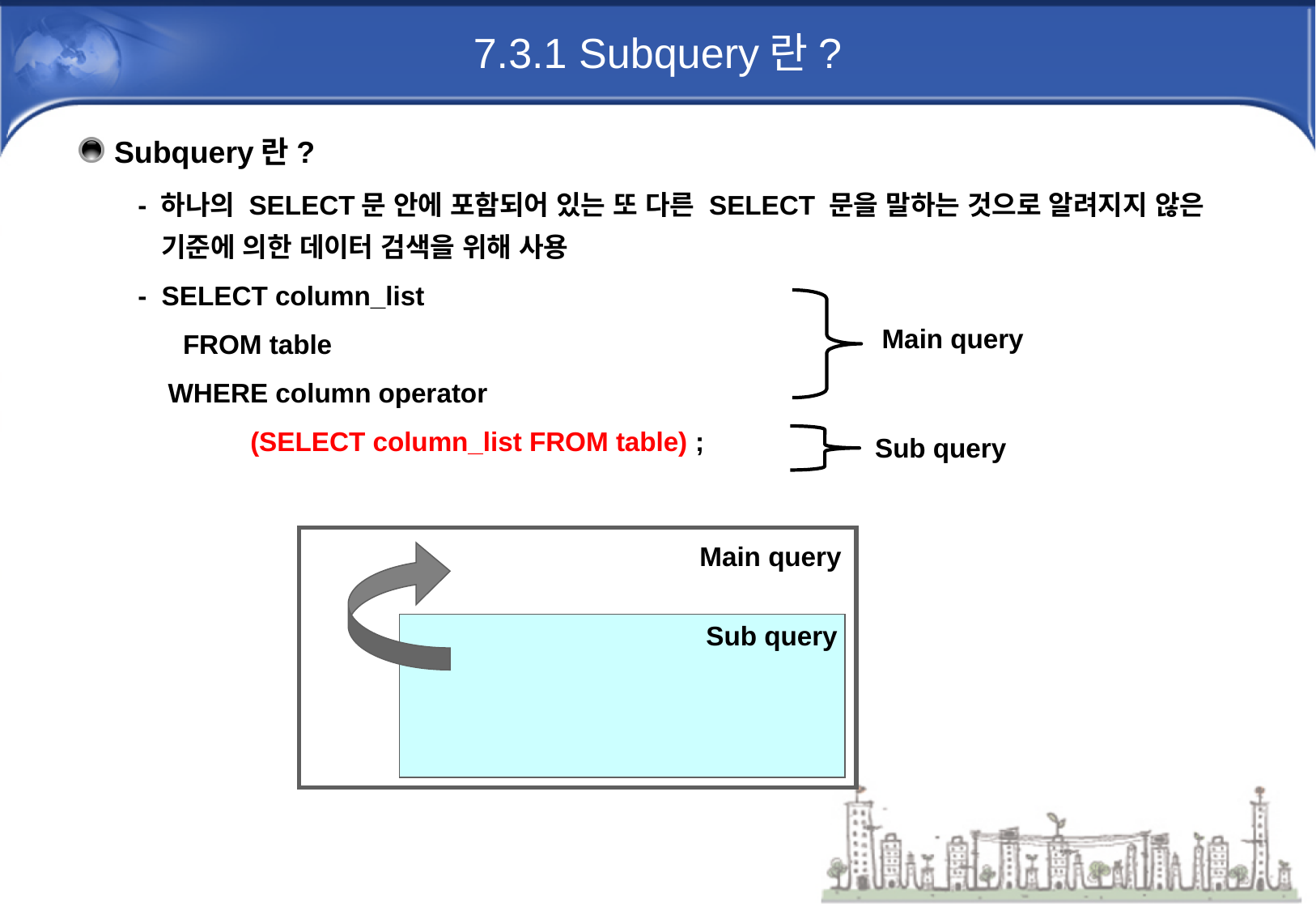

# 7.3.1 Subquery란?
Subquery란?
- 하나의 SELECT문 안에 포함되어 있는 또 다른 SELECT 문을 말하는 것으로 알려지지 않은 기준에 의한 데이터 검색을 위해 사용
-  SELECT column_list
      FROM table
    WHERE column operator
               (SELECT column_list FROM table) ;

Main query

Sub query
Main query

Sub query